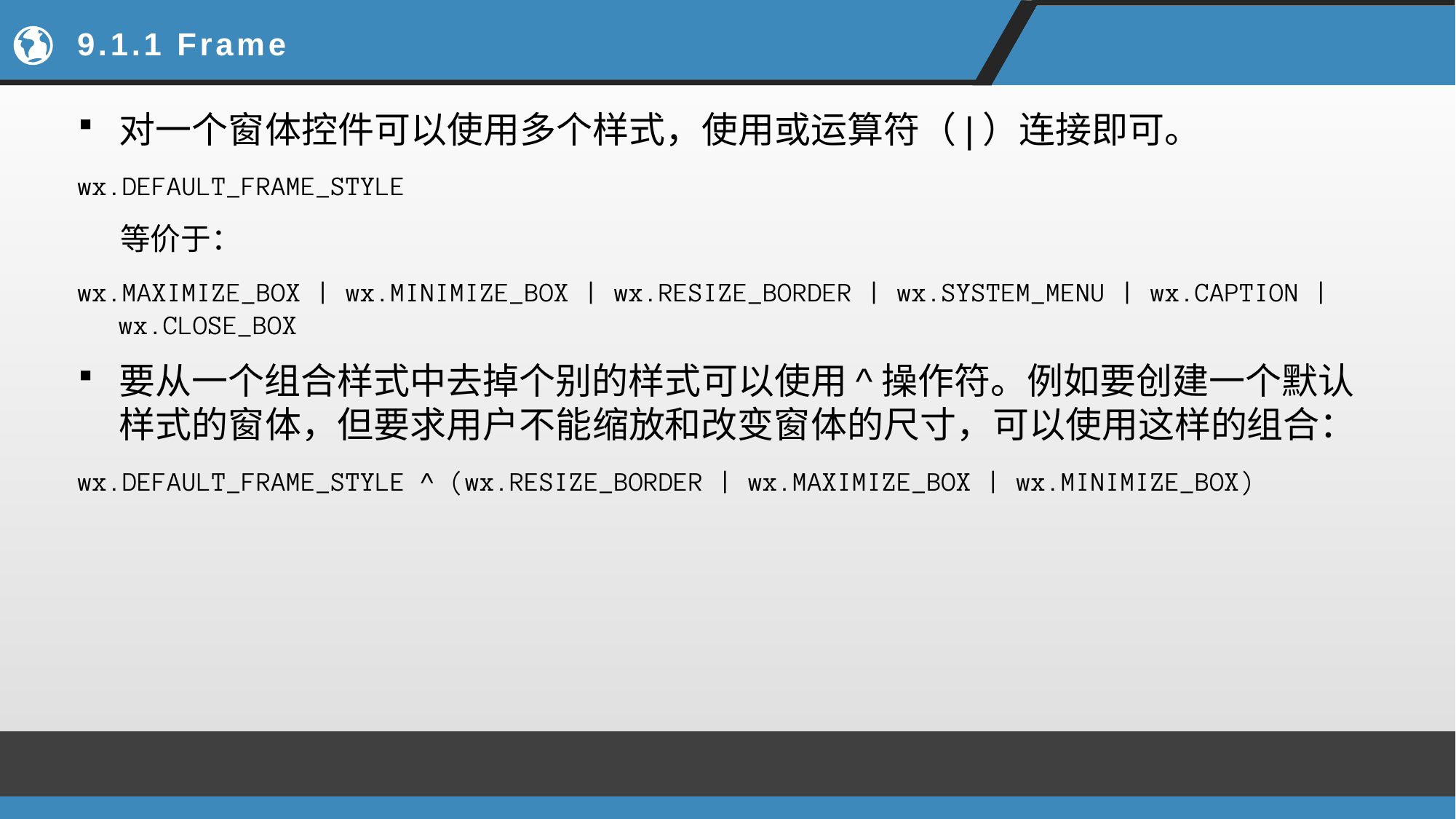

# 9.1.1 Frame

对一个窗体控件可以使用多个样式，使用或运算符（|）连接即可。
wx.DEFAULT_FRAME_STYLE
等价于：
wx.MAXIMIZE_BOX | wx.MINIMIZE_BOX | wx.RESIZE_BORDER | wx.SYSTEM_MENU | wx.CAPTION | wx.CLOSE_BOX
要从一个组合样式中去掉个别的样式可以使用^操作符。例如要创建一个默认样式的窗体，但要求用户不能缩放和改变窗体的尺寸，可以使用这样的组合：
wx.DEFAULT_FRAME_STYLE ^ (wx.RESIZE_BORDER | wx.MAXIMIZE_BOX | wx.MINIMIZE_BOX)